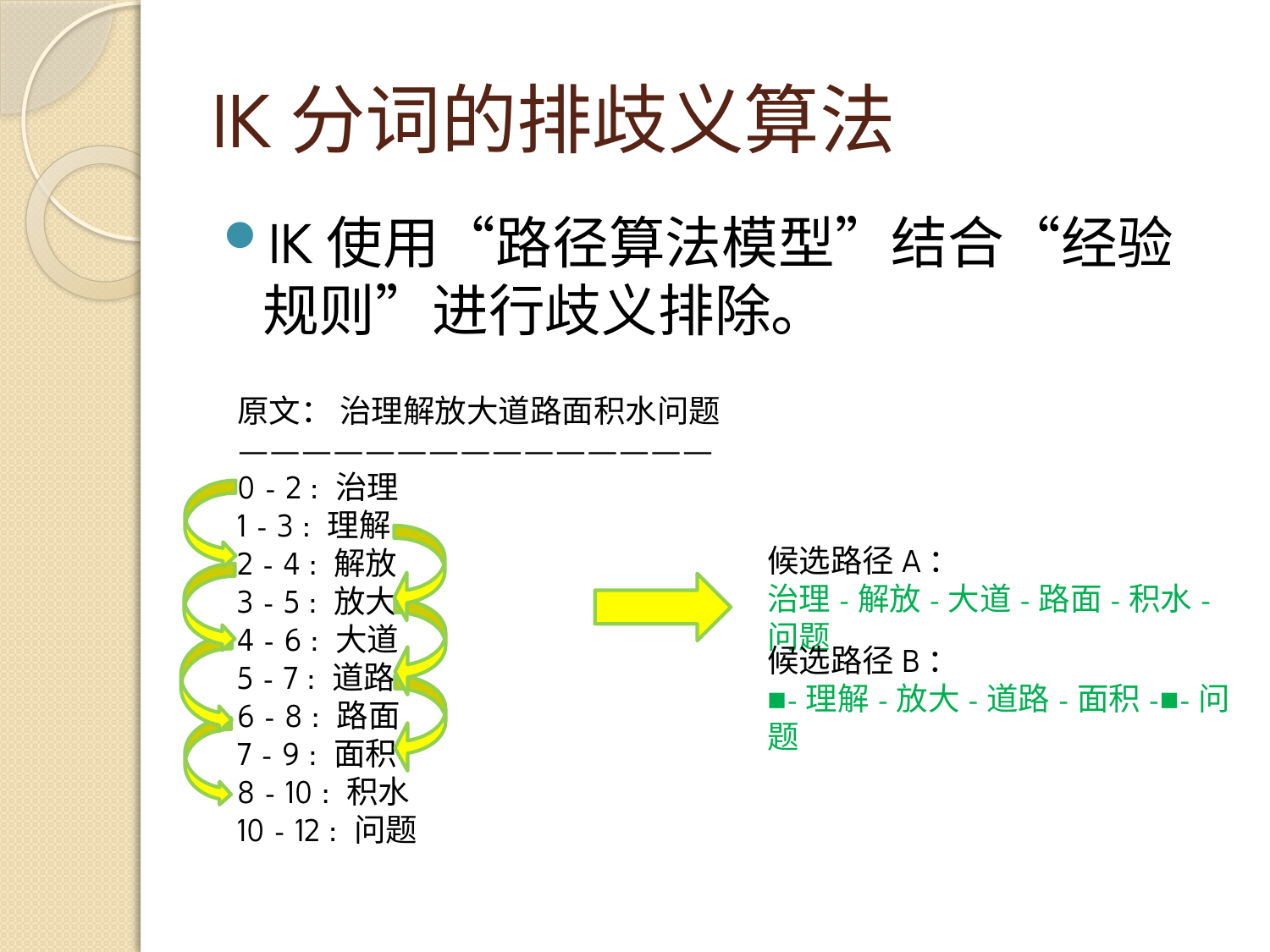

# IK分词的排歧义算法
IK使用“路径算法模型”结合“经验规则”进行歧义排除。
原文： 治理解放大道路面积水问题
———————————————
0 - 2 : 治理
1 - 3 : 理解
2 - 4 : 解放
3 - 5 : 放大
4 - 6 : 大道
5 - 7 : 道路
6 - 8 : 路面
7 - 9 : 面积
8 - 10 : 积水
10 - 12 : 问题

候选路径A：
治理-解放-大道-路面-积水-问题

候选路径B：
■-理解-放大-道路-面积-■-问题